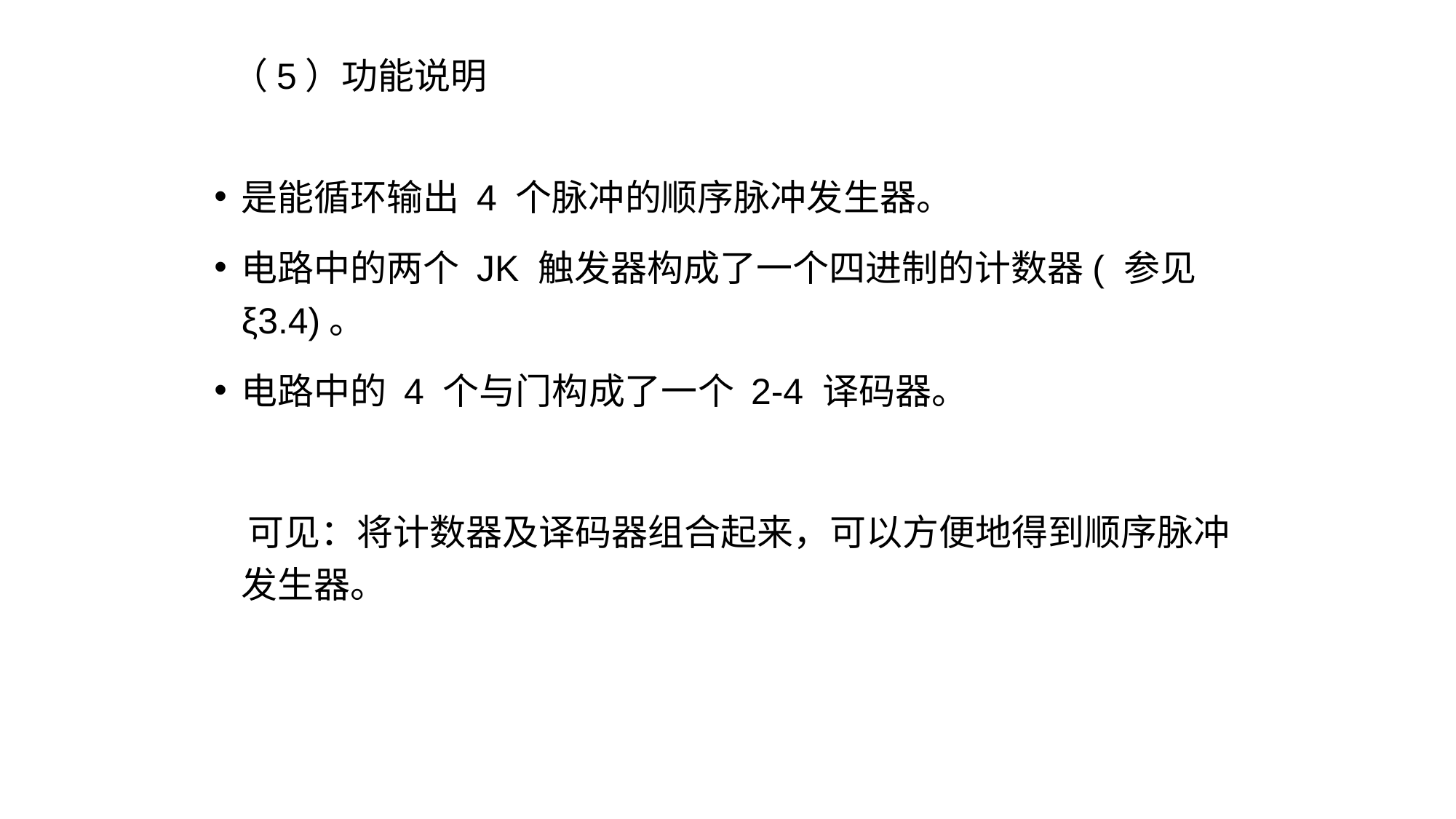

（5）功能说明
是能循环输出 4 个脉冲的顺序脉冲发生器。
电路中的两个 JK 触发器构成了一个四进制的计数器( 参见ξ3.4)。
电路中的 4 个与门构成了一个 2-4 译码器。

   可见：将计数器及译码器组合起来，可以方便地得到顺序脉冲发生器。